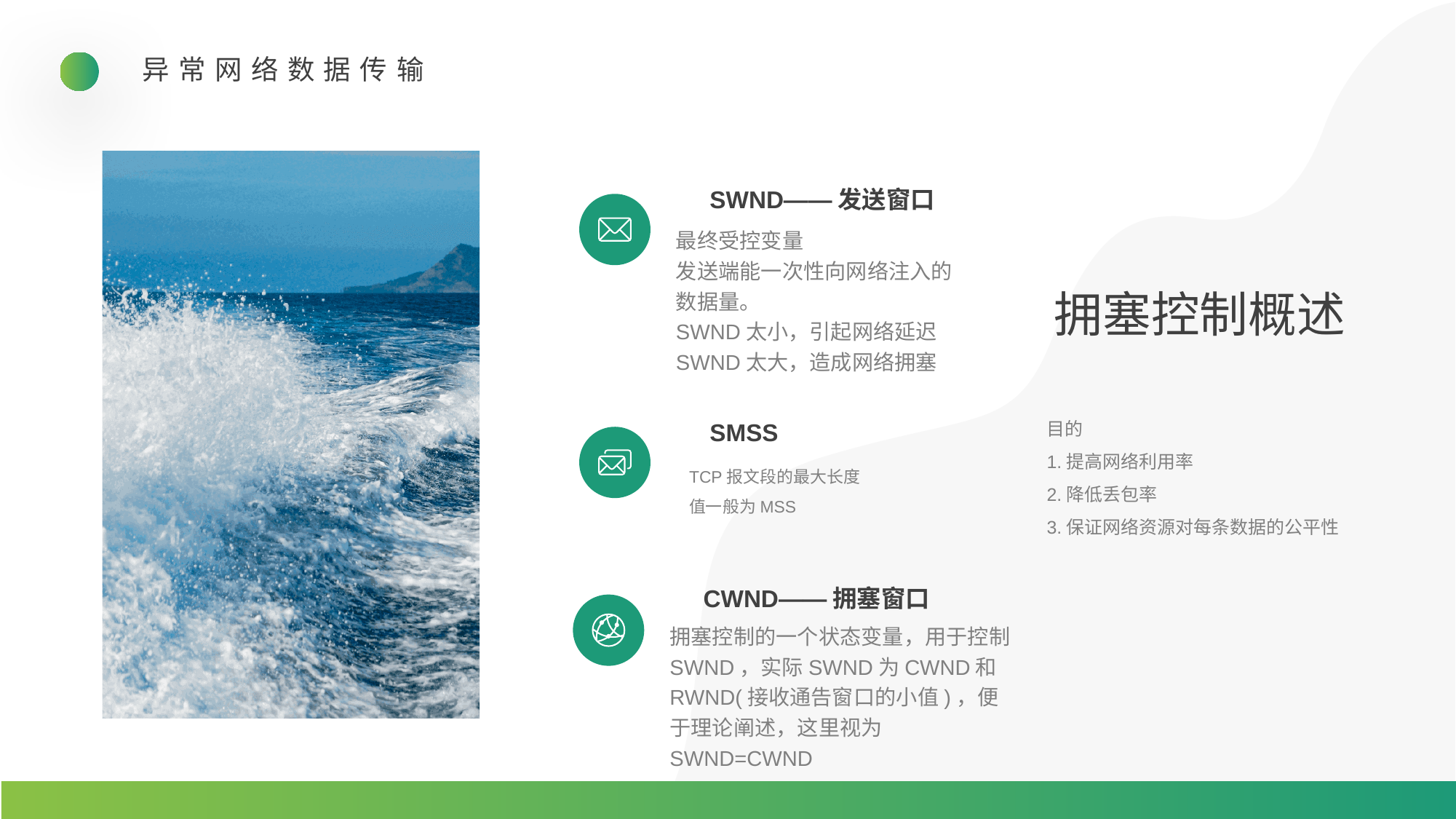

异常网络数据传输

SWND——发送窗口

最终受控变量
发送端能一次性向网络注入的数据量。
SWND太小，引起网络延迟
SWND太大，造成网络拥塞
拥塞控制概述
目的
1.提高网络利用率
2.降低丢包率
3.保证网络资源对每条数据的公平性
SMSS

TCP报文段的最大长度
值一般为MSS
CWND——拥塞窗口

拥塞控制的一个状态变量，用于控制SWND，实际SWND为CWND和RWND(接收通告窗口的小值)，便于理论阐述，这里视为SWND=CWND